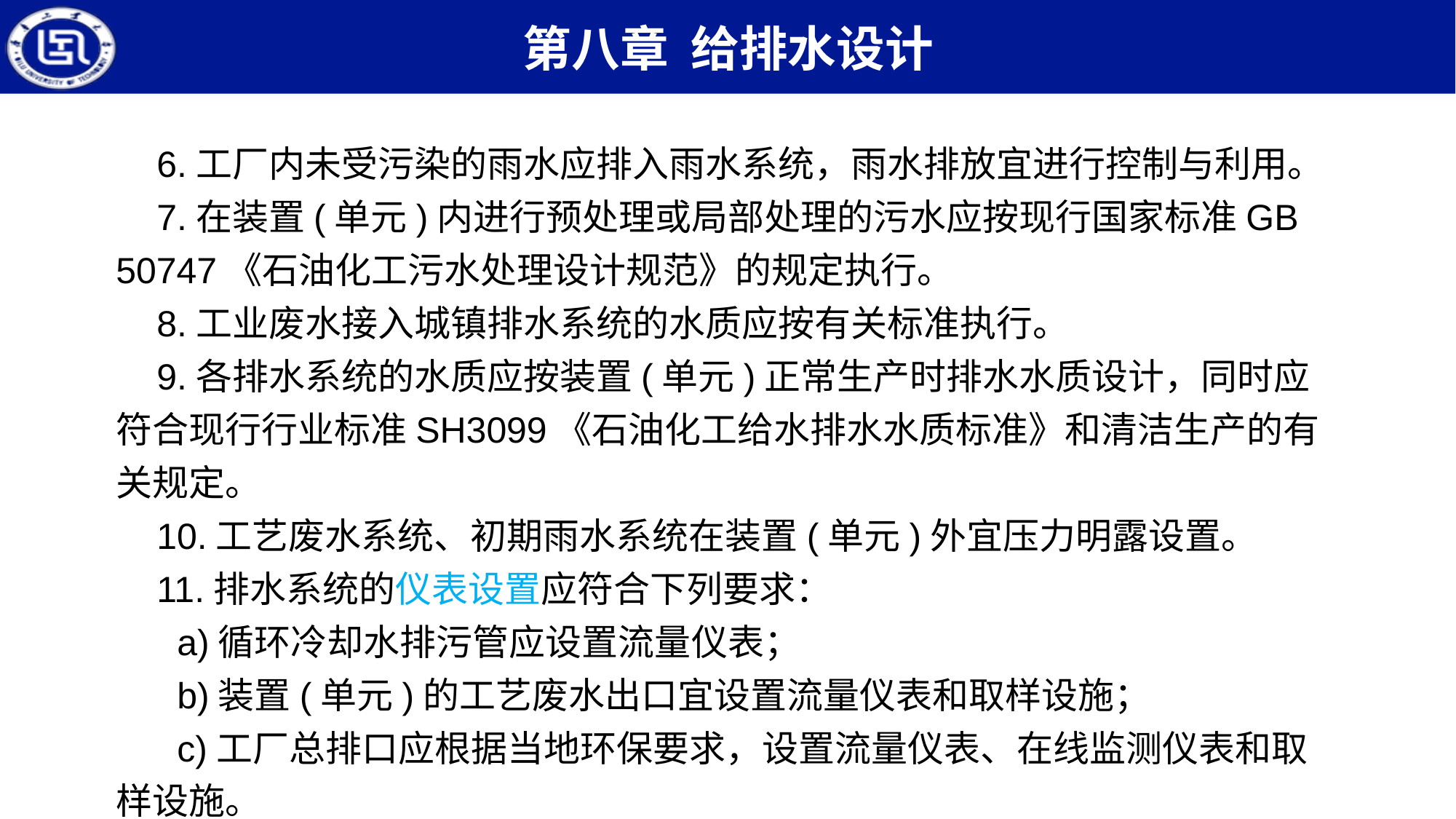

6.工厂内未受污染的雨水应排入雨水系统，雨水排放宜进行控制与利用。
    7.在装置(单元)内进行预处理或局部处理的污水应按现行国家标准GB 50747《石油化工污水处理设计规范》的规定执行。
    8.工业废水接入城镇排水系统的水质应按有关标准执行。
    9.各排水系统的水质应按装置(单元)正常生产时排水水质设计，同时应符合现行行业标准SH3099《石油化工给水排水水质标准》和清洁生产的有关规定。
    10.工艺废水系统、初期雨水系统在装置(单元)外宜压力明露设置。
    11.排水系统的仪表设置应符合下列要求：
      a)循环冷却水排污管应设置流量仪表；
      b)装置(单元)的工艺废水出口宜设置流量仪表和取样设施；
      c)工厂总排口应根据当地环保要求，设置流量仪表、在线监测仪表和取样设施。